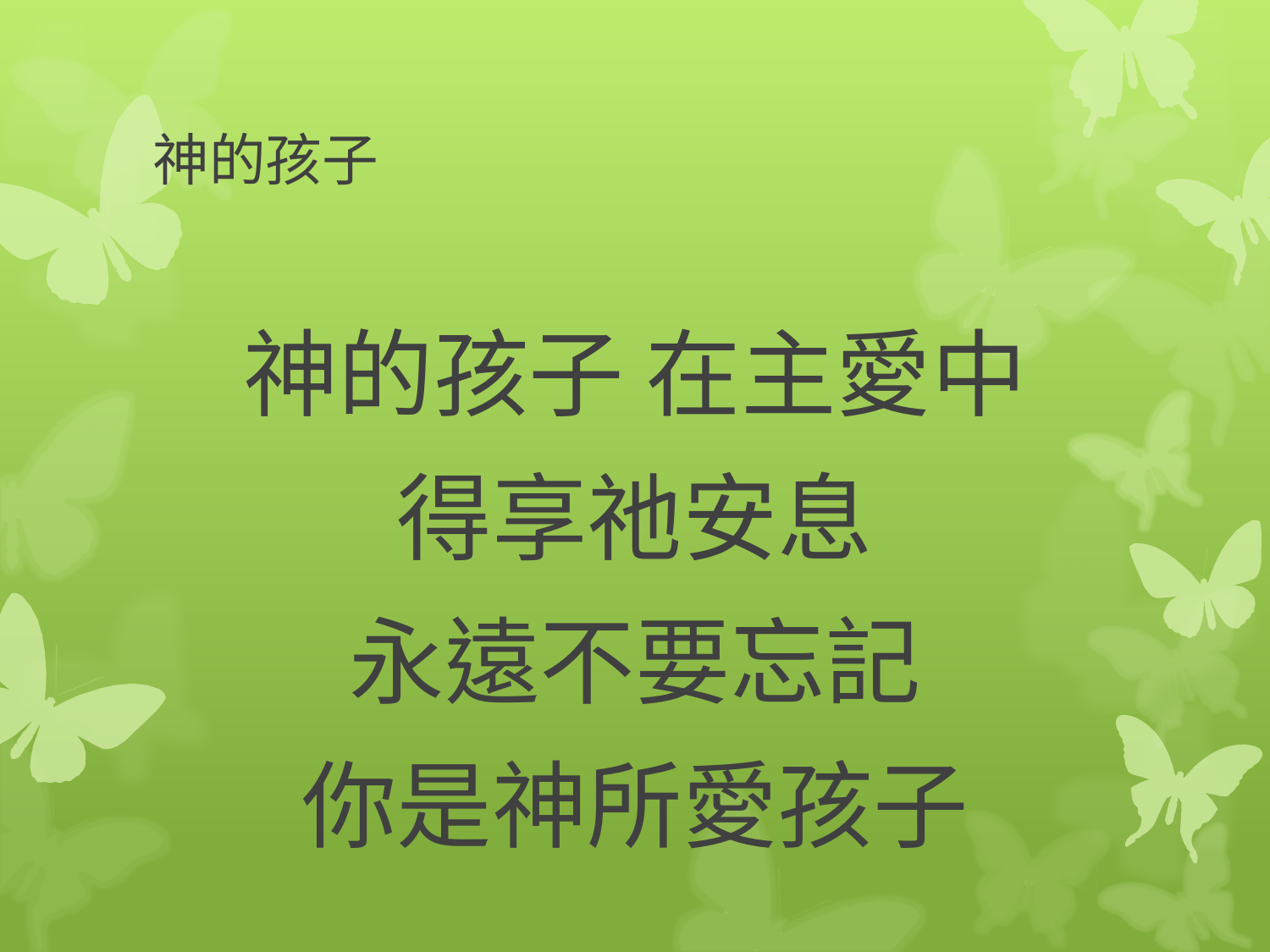

# 神的孩子
神的孩子 在主愛中
得享祂安息
永遠不要忘記
你是神所愛孩子